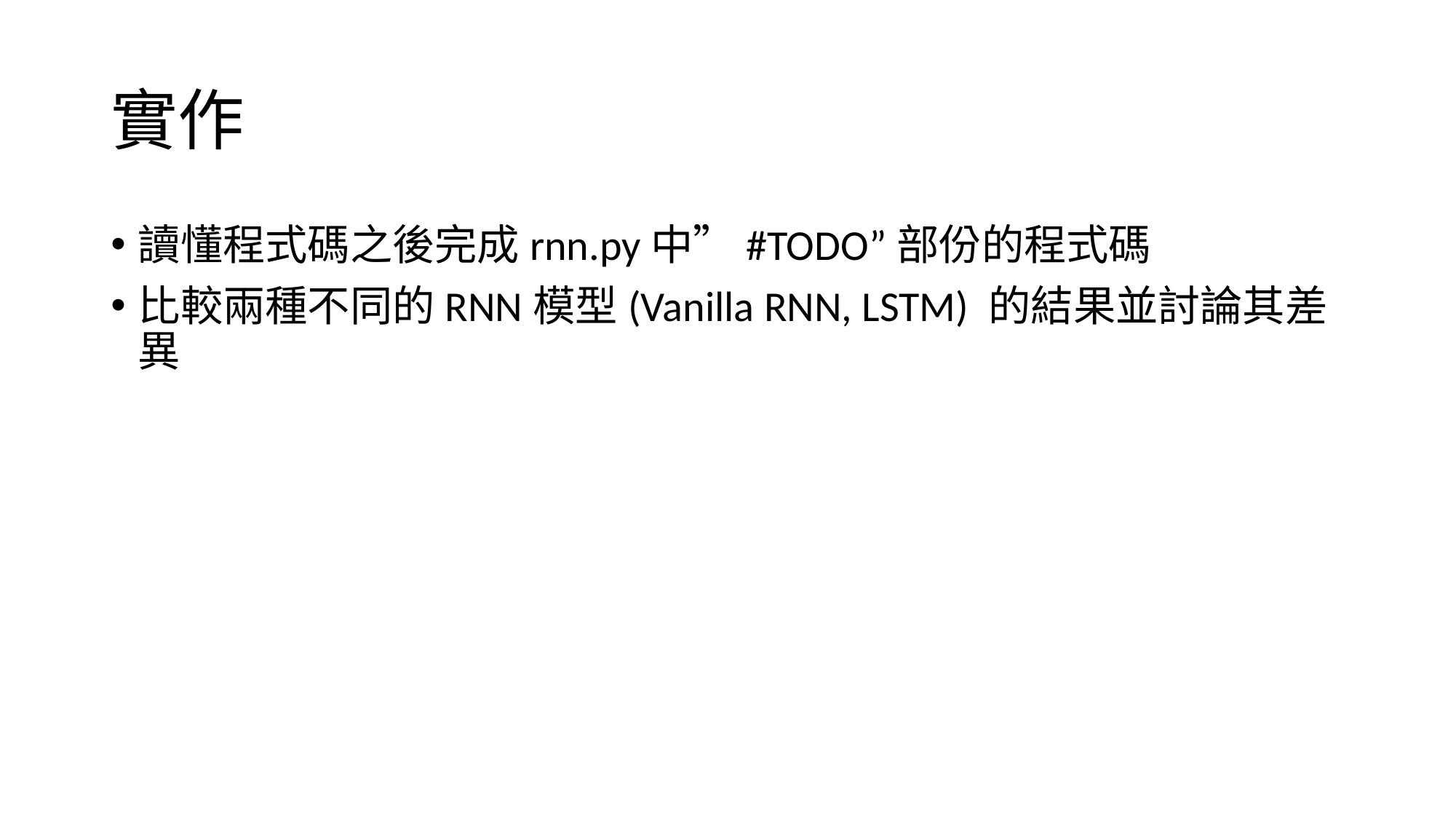

# 實作
讀懂程式碼之後完成rnn.py中”#TODO”部份的程式碼
比較兩種不同的RNN模型(Vanilla RNN, LSTM) 的結果並討論其差異